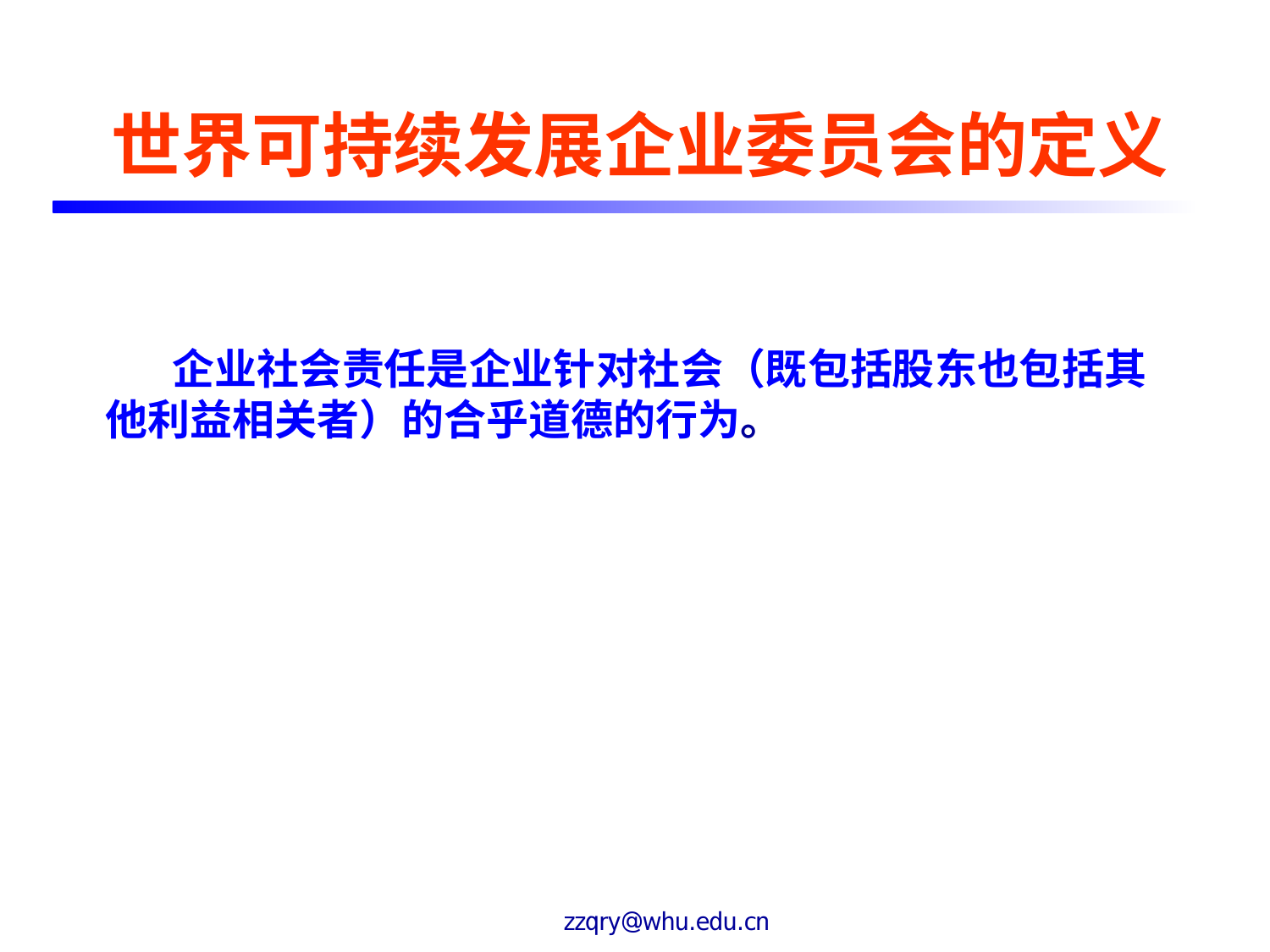

# 世界可持续发展企业委员会的定义
           企业社会责任是企业针对社会（既包括股东也包括其他利益相关者）的合乎道德的行为。

zzqry@whu.edu.cn
13